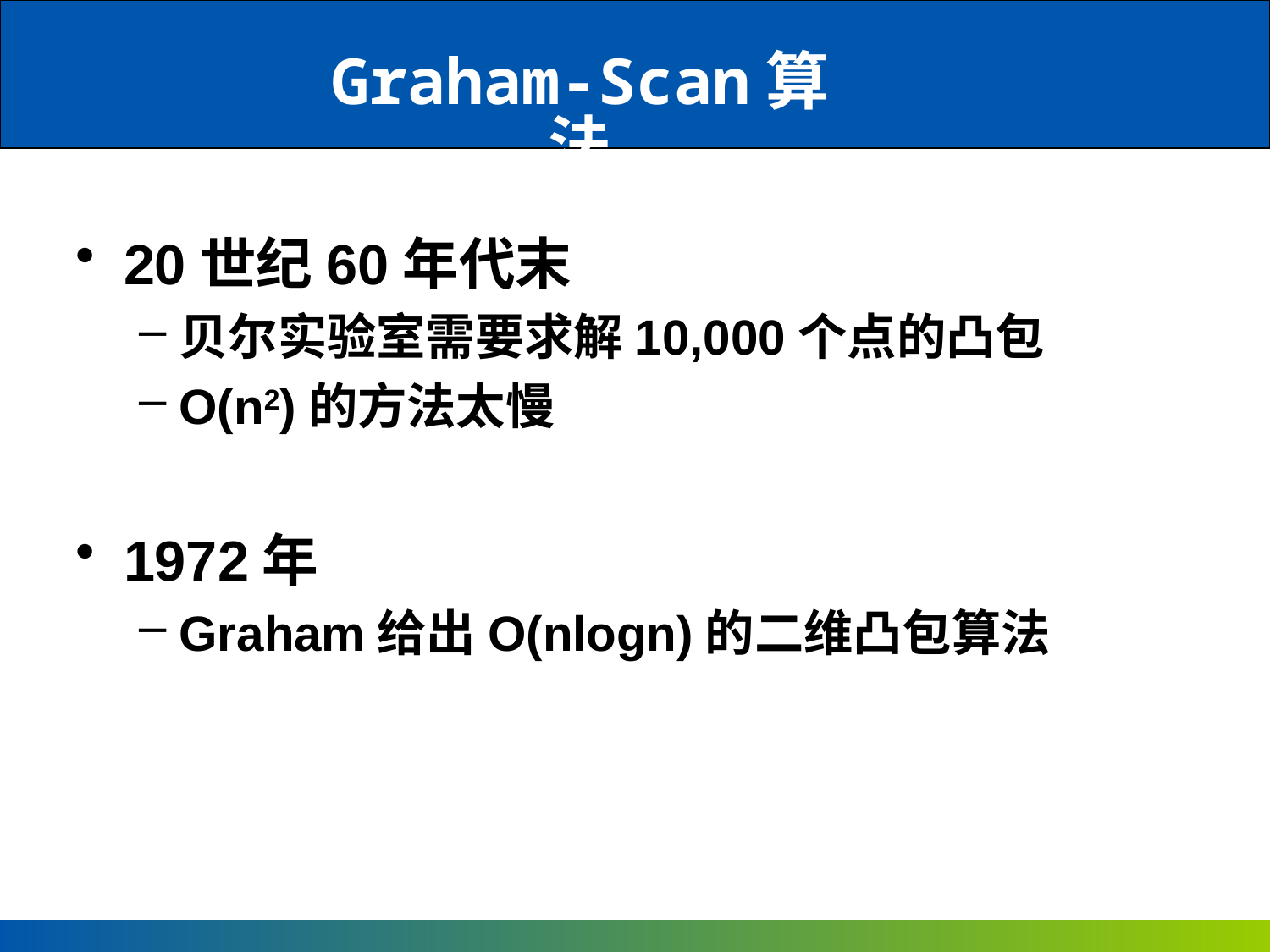

Graham-Scan算法
20世纪60年代末
贝尔实验室需要求解10,000个点的凸包
O(n2)的方法太慢

1972年
Graham给出O(nlogn)的二维凸包算法